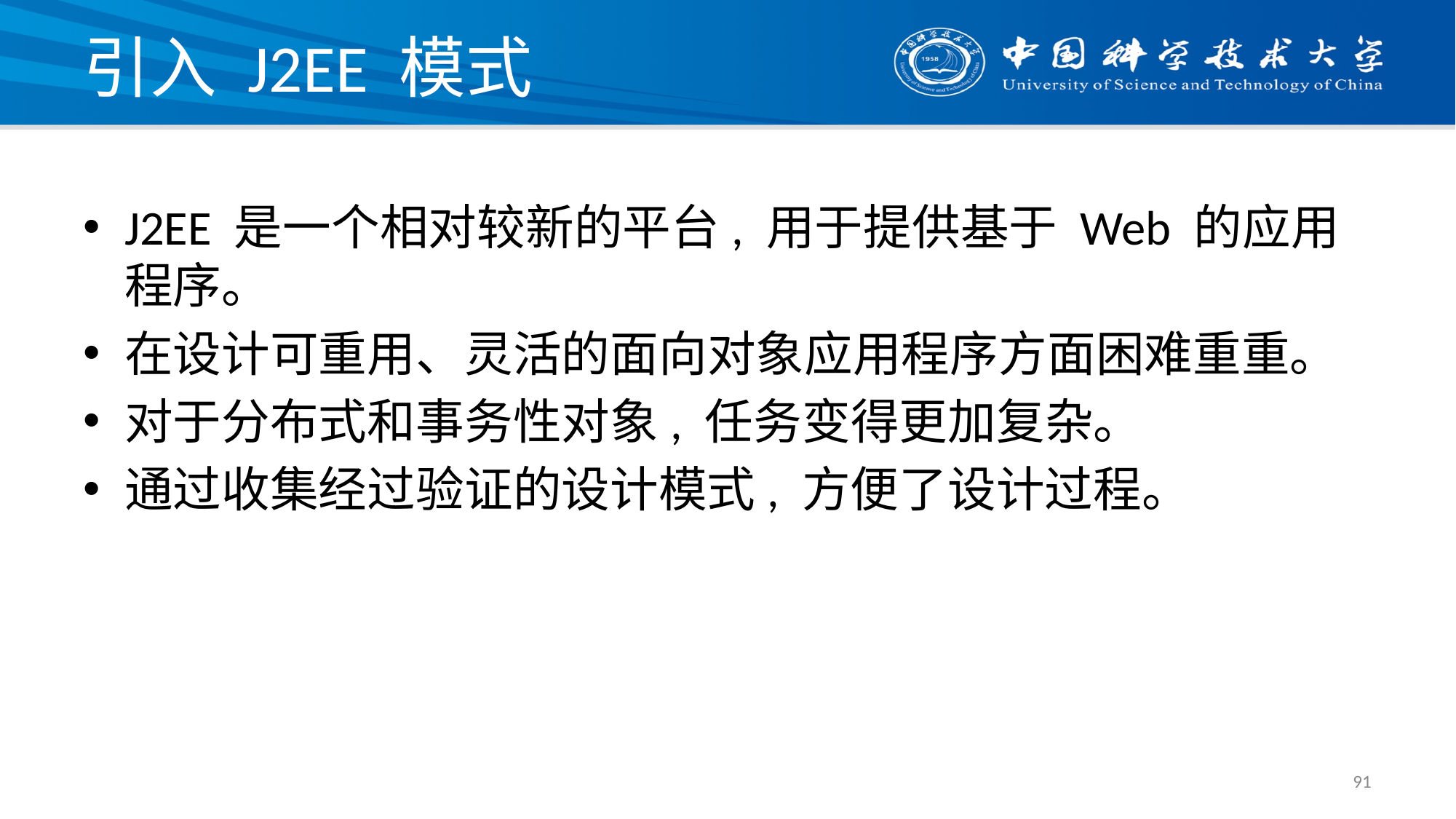

# 引入 J2EE 模式
J2EE 是一个相对较新的平台, 用于提供基于 Web 的应用程序。
在设计可重用、灵活的面向对象应用程序方面困难重重。
对于分布式和事务性对象, 任务变得更加复杂。
通过收集经过验证的设计模式, 方便了设计过程。
91